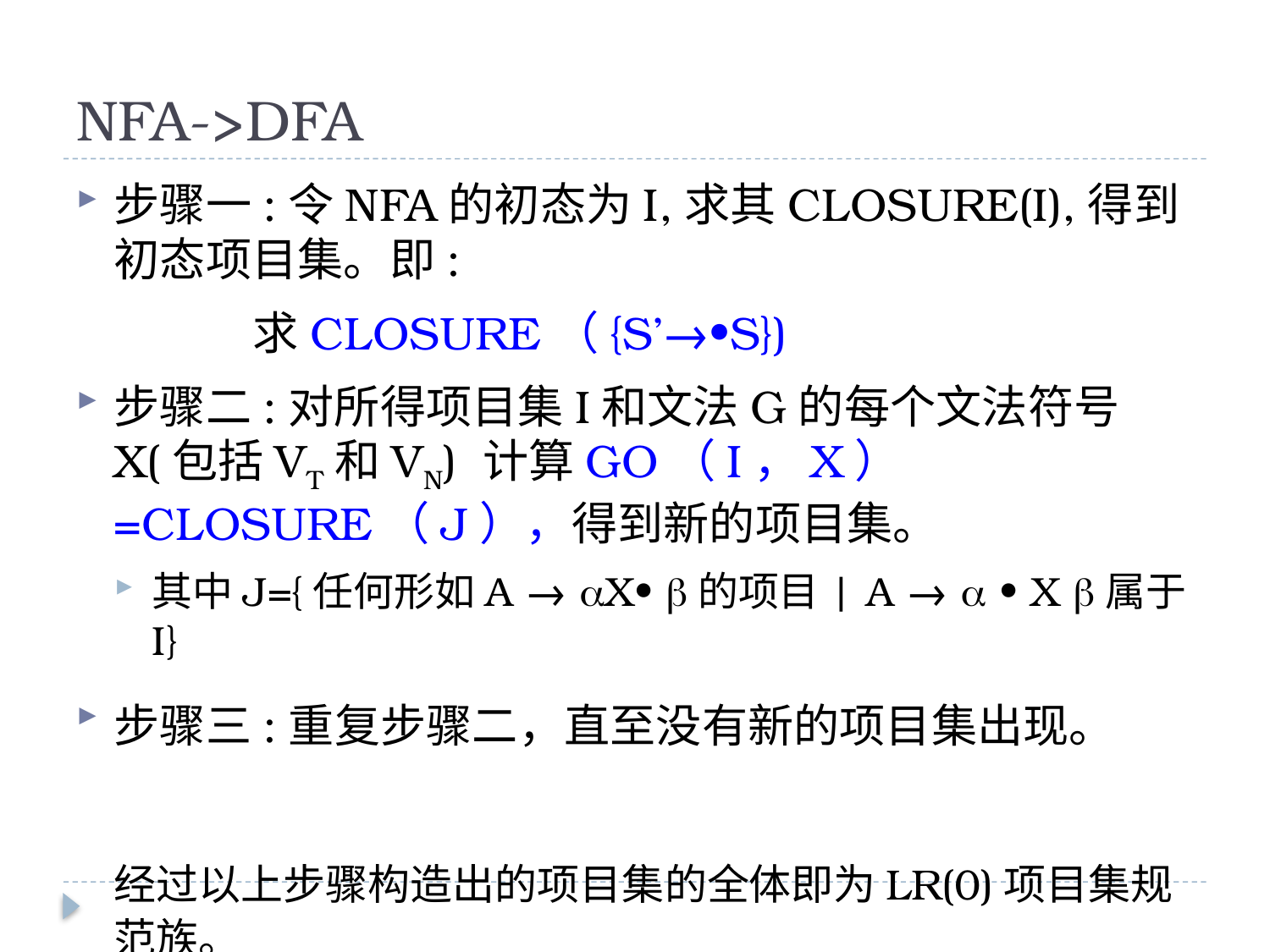

# NFA->DFA
步骤一:令NFA的初态为I,求其CLOSURE(I),得到初态项目集。即:
                求CLOSURE（{S’→•S})
步骤二:对所得项目集I和文法G的每个文法符号X(包括VT和VN) 计算GO（I，X） =CLOSURE（J），得到新的项目集。
其中J={任何形如A → αX• β的项目| A → α • X β属于I}
步骤三:重复步骤二，直至没有新的项目集出现。
	经过以上步骤构造出的项目集的全体即为LR(0)项目集规范族。
25